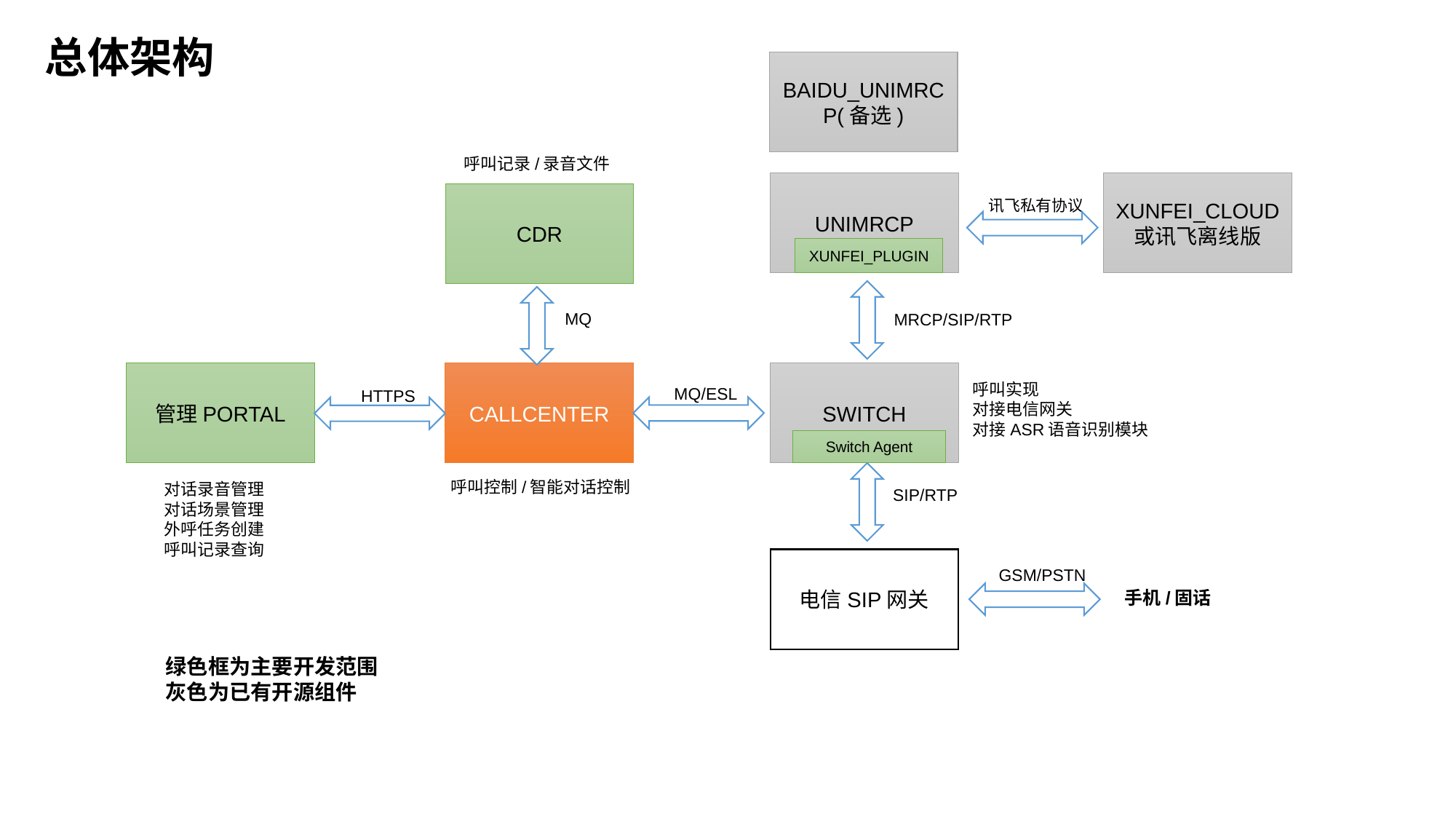

总体架构
BAIDU_UNIMRCP(备选)
呼叫记录/录音文件

UNIMRCP
XUNFEI_PLUGIN
XUNFEI_CLOUD
或讯飞离线版
CDR
讯飞私有协议

MQ
MRCP/SIP/RTP

管理PORTAL
CALLCENTER
SWITCH
呼叫实现
对接电信网关
对接ASR语音识别模块
MQ/ESL
HTTPS
Switch Agent

呼叫控制/智能对话控制
对话录音管理
对话场景管理
外呼任务创建
呼叫记录查询
SIP/RTP

电信SIP网关
GSM/PSTN
手机/固话
绿色框为主要开发范围
灰色为已有开源组件